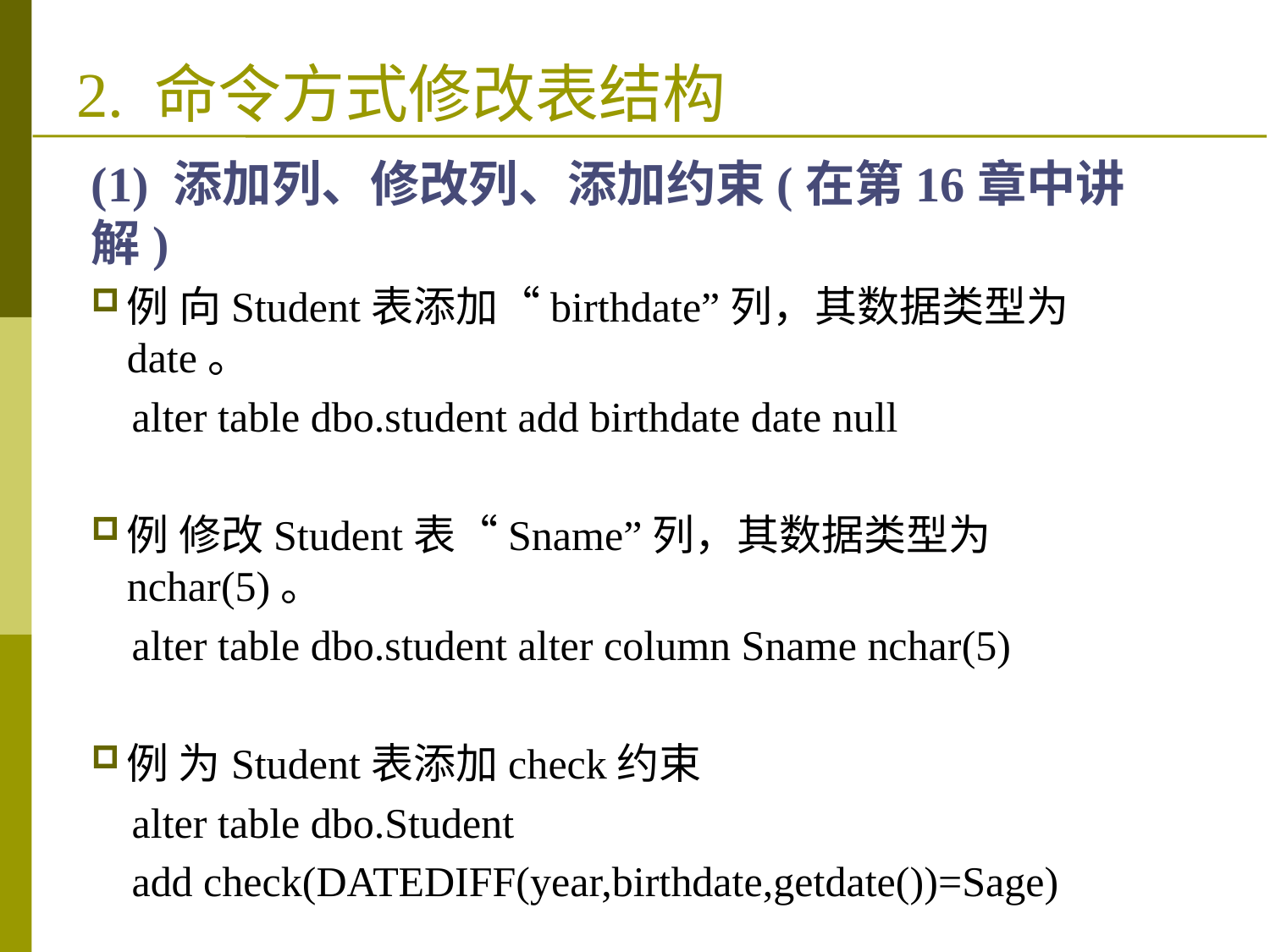

# 2. 命令方式修改表结构
(1) 添加列、修改列、添加约束(在第16章中讲解)
例 向Student表添加“birthdate”列，其数据类型为date。
alter table dbo.student add birthdate date null

例 修改Student表“Sname”列，其数据类型为nchar(5)。
alter table dbo.student alter column Sname nchar(5)

例 为Student表添加check约束
alter table dbo.Student
add check(DATEDIFF(year,birthdate,getdate())=Sage)